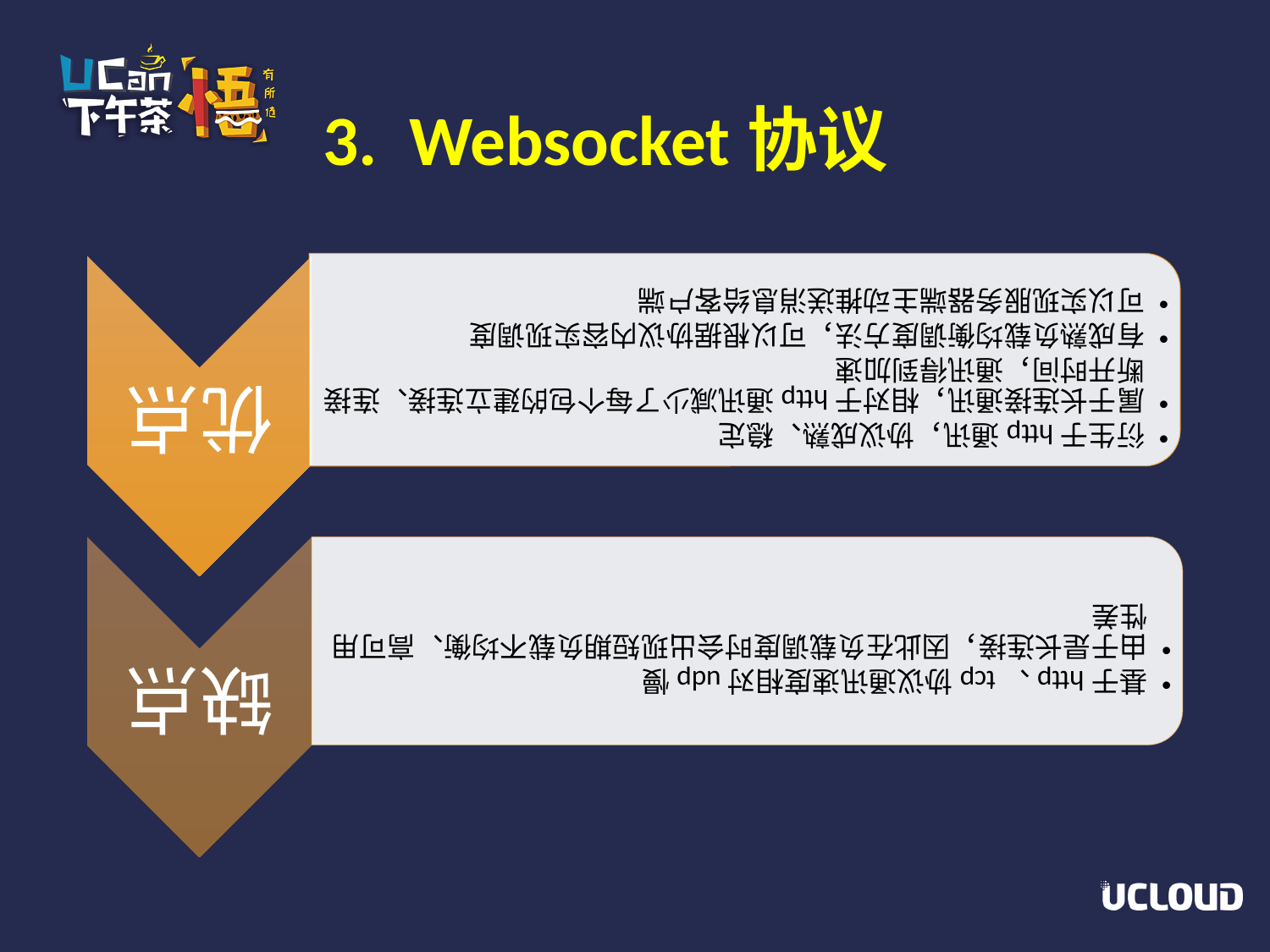

# 3.  Websocket协议
优点
衍生于http通讯，协议成熟、稳定
属于长连接通讯，相对于http通讯减少了每个包的建立连接、连接断开时间，通讯得到加速
有成熟负载均衡调度方法，可以根据协议内容实现调度
可以实现服务器端主动推送消息给客户端
缺点
基于http、tcp协议通讯速度相对udp慢
由于是长连接，因此在负载调度时会出现短期负载不均衡、高可用性差